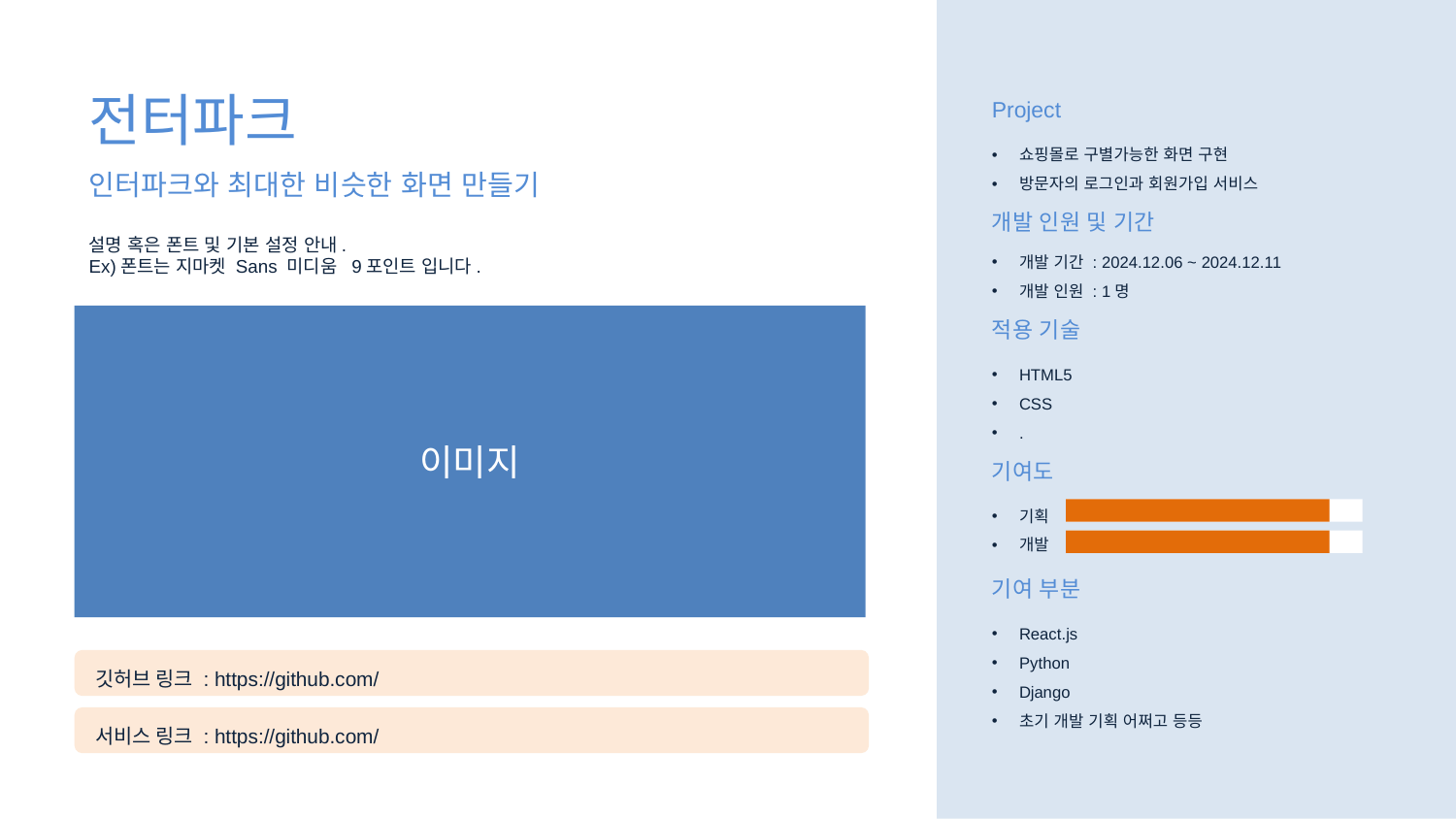

전터파크
Project
쇼핑몰로 구별가능한 화면 구현
방문자의 로그인과 회원가입 서비스
인터파크와 최대한 비슷한 화면 만들기
개발 인원 및 기간
설명 혹은 폰트 및 기본 설정 안내.
Ex)폰트는 지마켓 Sans 미디움  9포인트 입니다.
개발 기간 : 2024.12.06 ~ 2024.12.11
개발 인원 : 1명
이미지
적용 기술
HTML5
CSS
.
기여도
기획
개발

기여 부분
React.js
Python
Django
초기 개발 기획 어쩌고 등등
깃허브 링크 : https://github.com/

서비스 링크 : https://github.com/